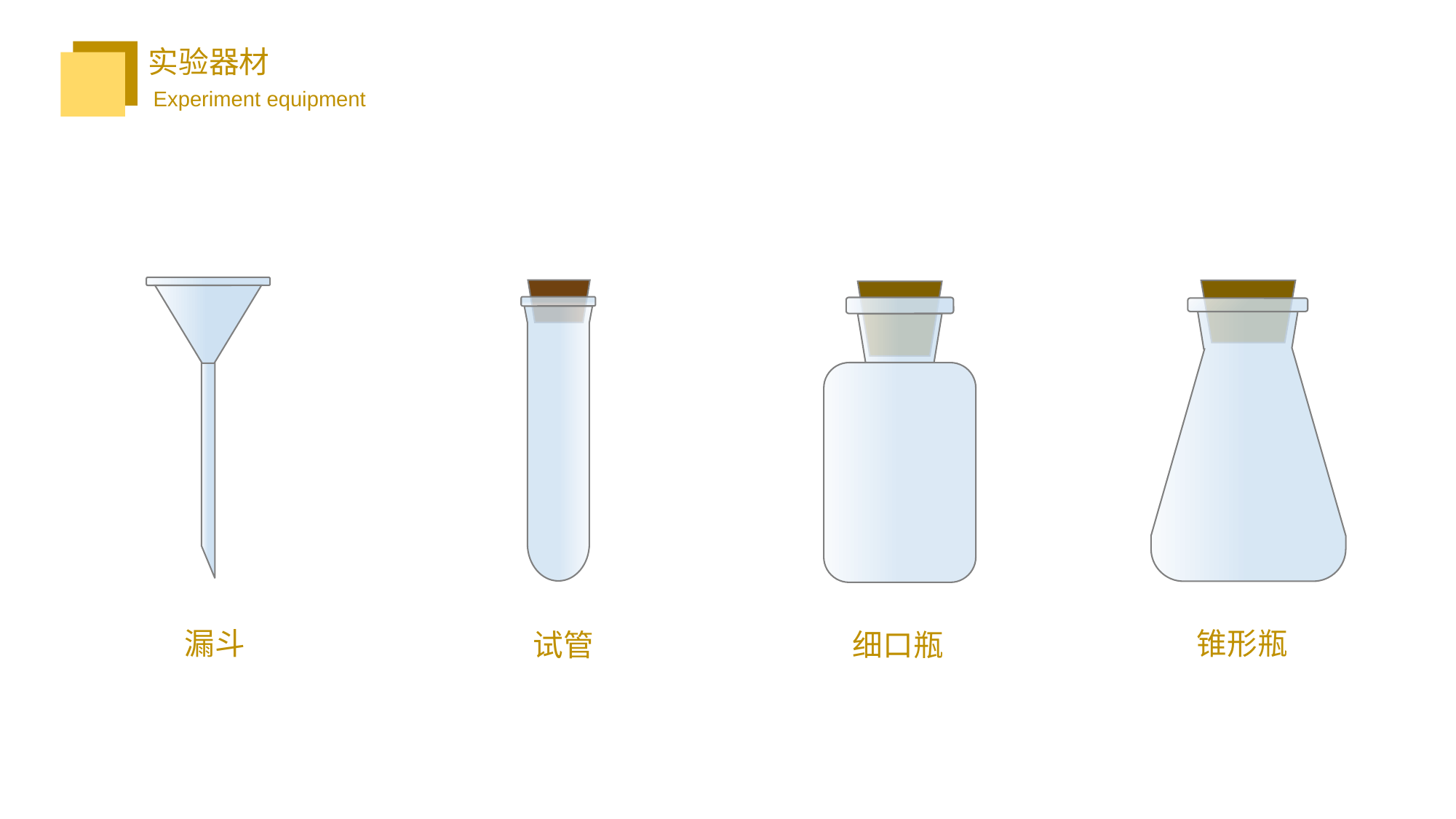

实验器材

 Experiment equipment

漏斗
锥形瓶
试管
细口瓶